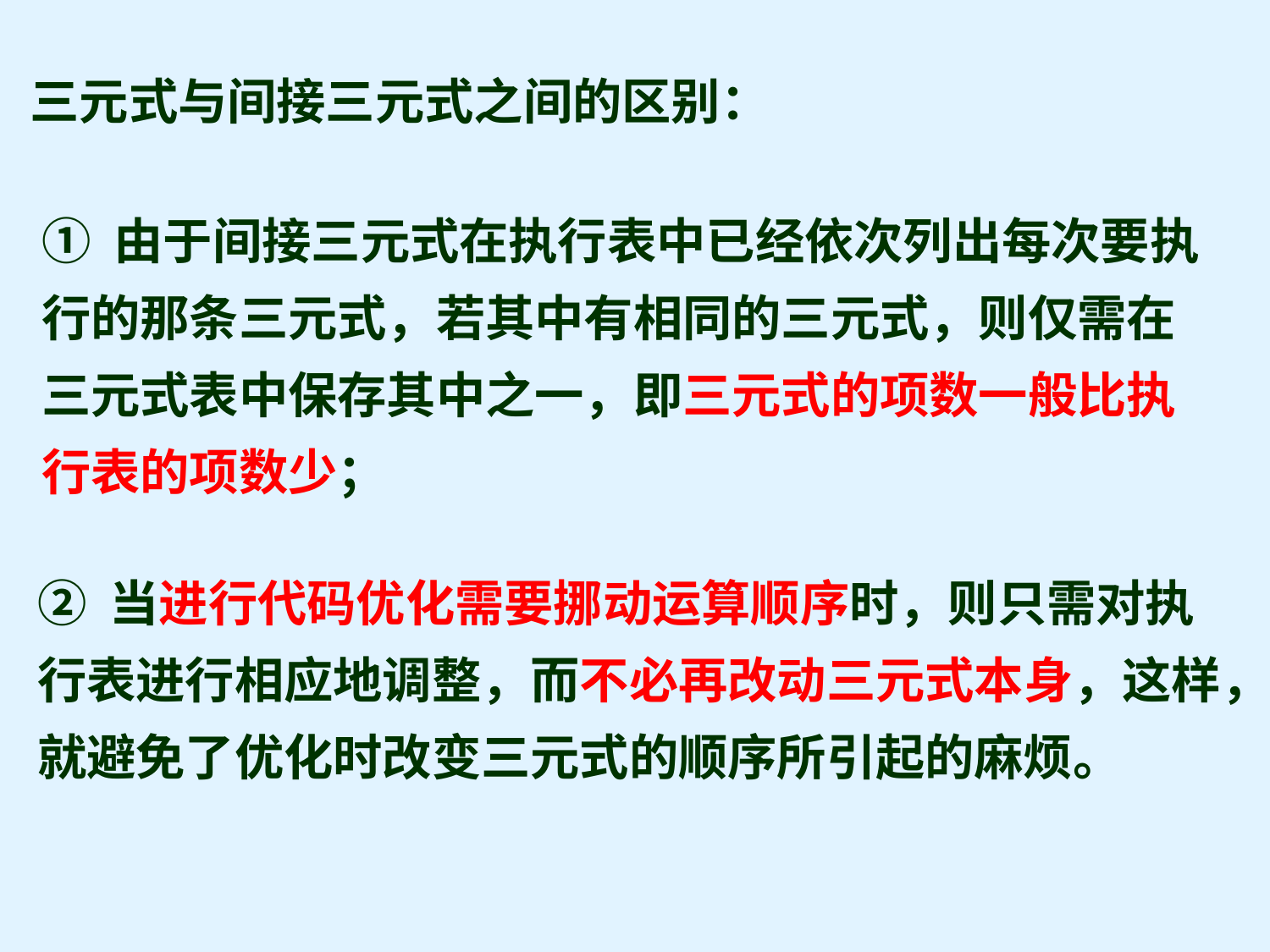

三元式与间接三元式之间的区别：
① 由于间接三元式在执行表中已经依次列出每次要执
行的那条三元式，若其中有相同的三元式，则仅需在
三元式表中保存其中之一，即三元式的项数一般比执
行表的项数少；
② 当进行代码优化需要挪动运算顺序时，则只需对执
行表进行相应地调整，而不必再改动三元式本身，这样，就避免了优化时改变三元式的顺序所引起的麻烦。